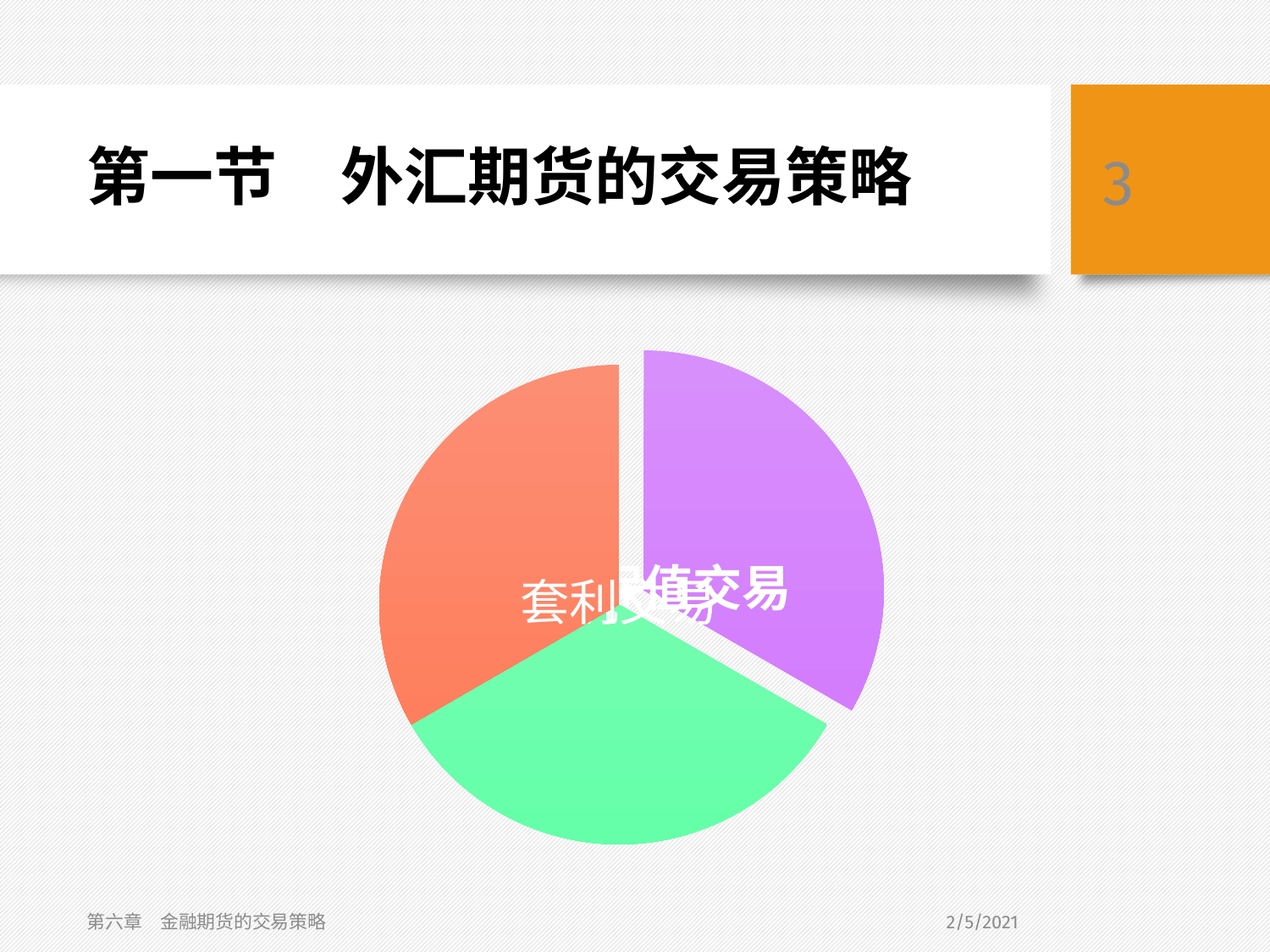

# 第一节　外汇期货的交易策略
3
套期保值交易
投机交易
套利交易
2/5/2021
第六章　金融期货的交易策略